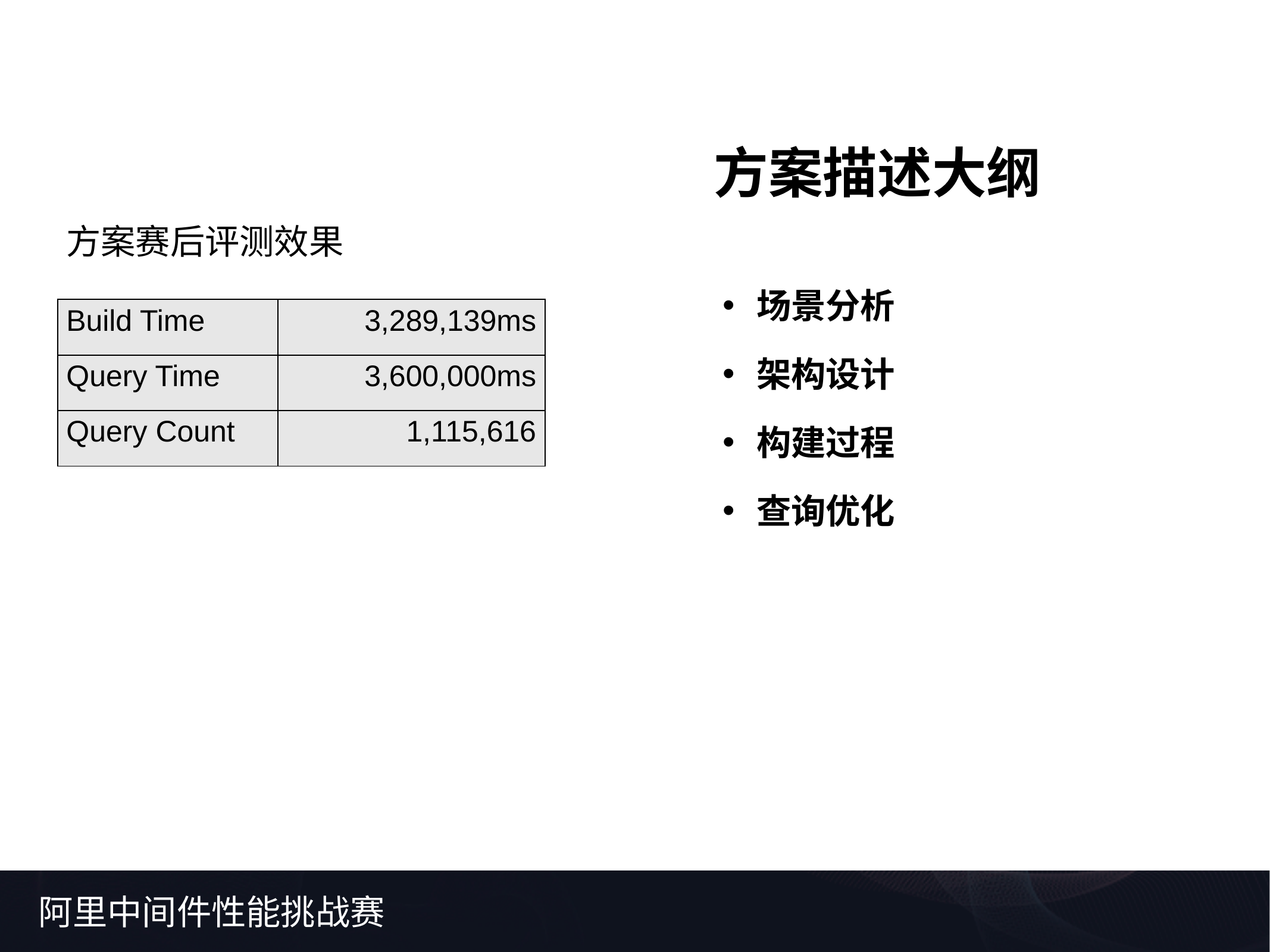

方案描述大纲
方案赛后评测效果
场景分析

架构设计

构建过程

查询优化
| Build Time | 3,289,139ms |
| --- | --- |
| Query Time | 3,600,000ms |
| Query Count | 1,115,616 |